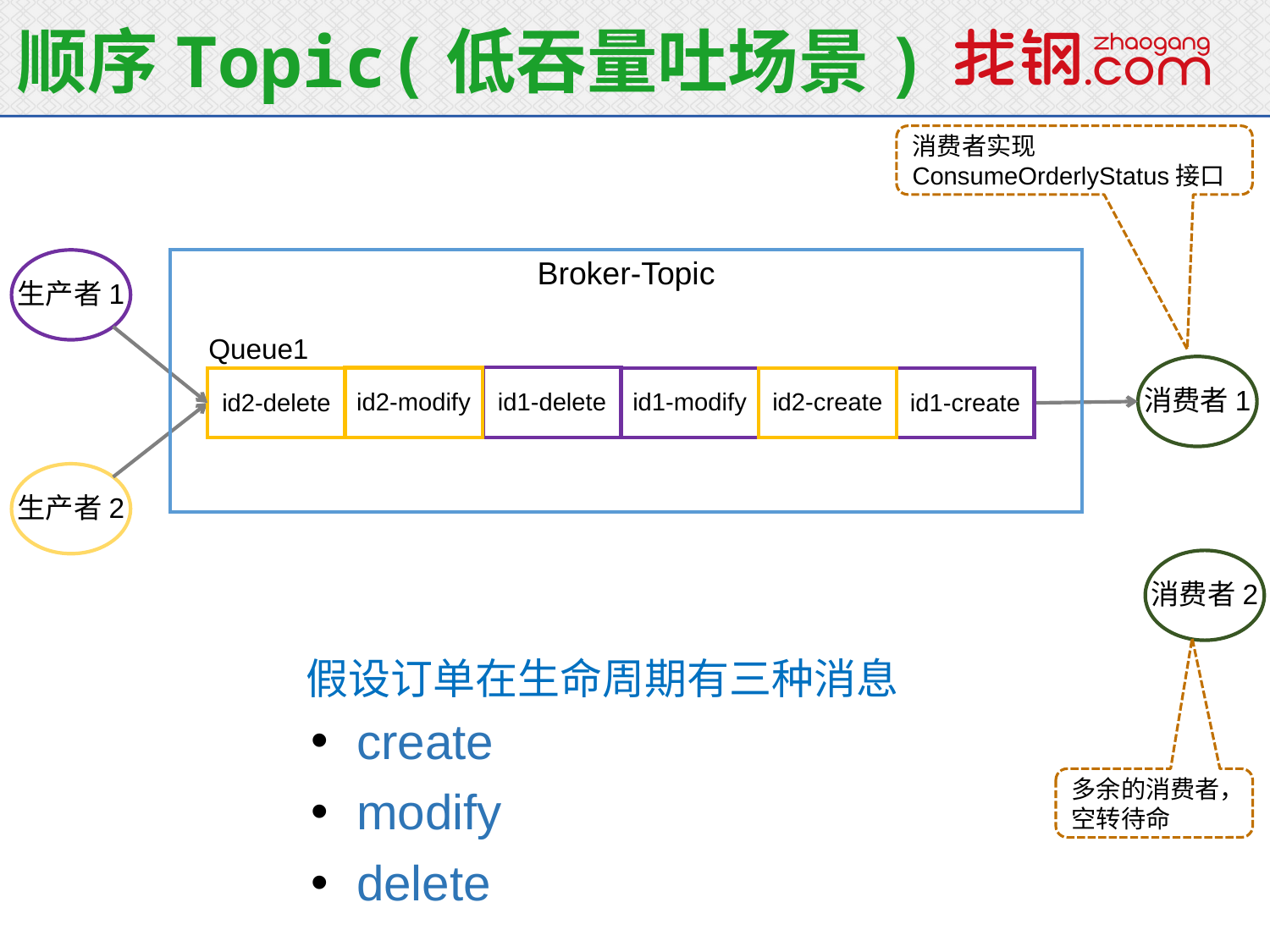

顺序Topic(低吞量吐场景)
消费者实现ConsumeOrderlyStatus接口
生产者1
Broker-Topic
Queue1
消费者1
id1-delete
id2-modify
id1-modify
id2-create
id2-delete
id1-create
生产者2
消费者2
假设订单在生命周期有三种消息
 create
 modify
 delete
多余的消费者，空转待命